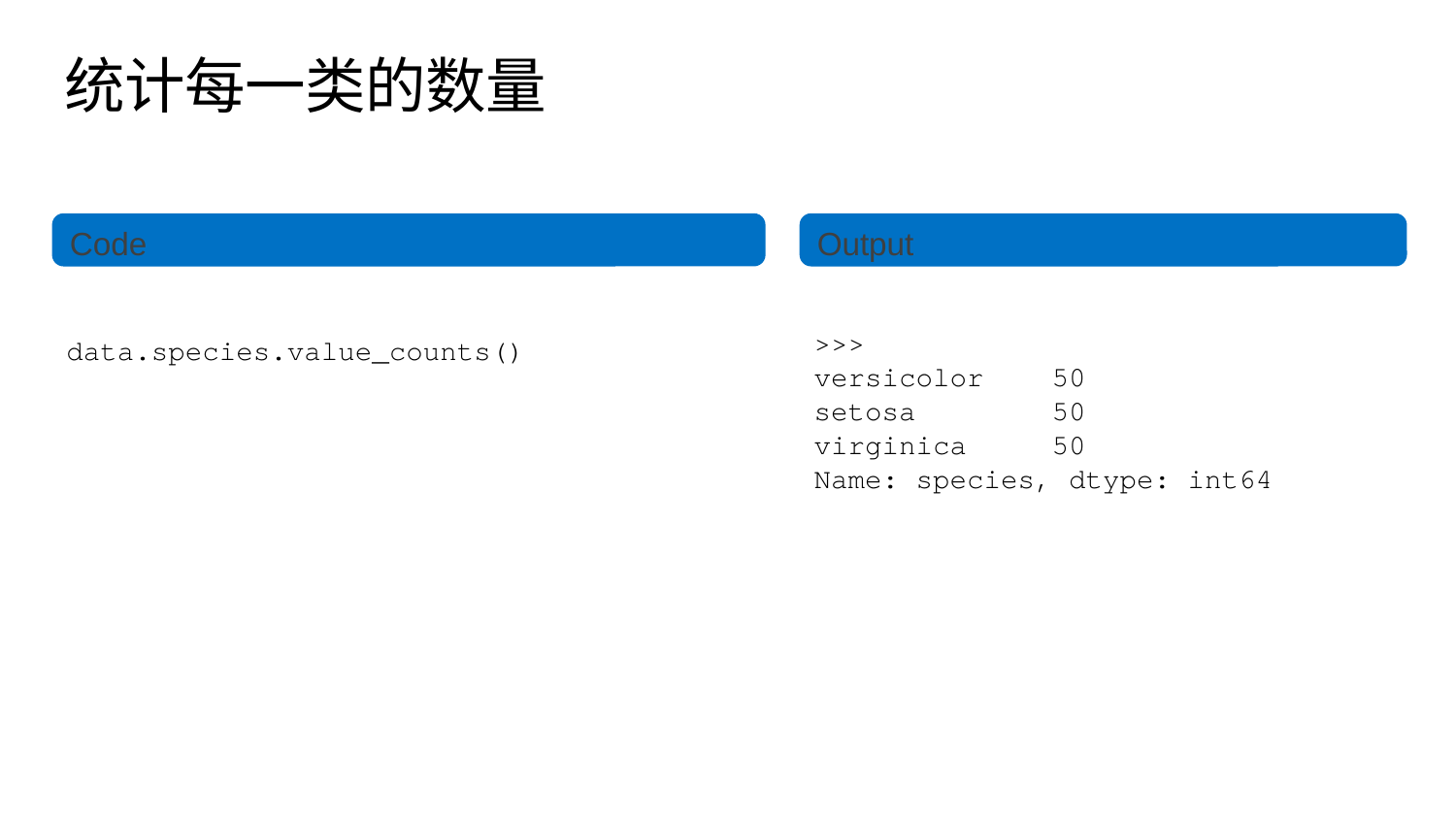

统计每一类的数量
Code
Output

data.species.value_counts()

>>>
versicolor    50
setosa        50
virginica     50
Name: species, dtype: int64